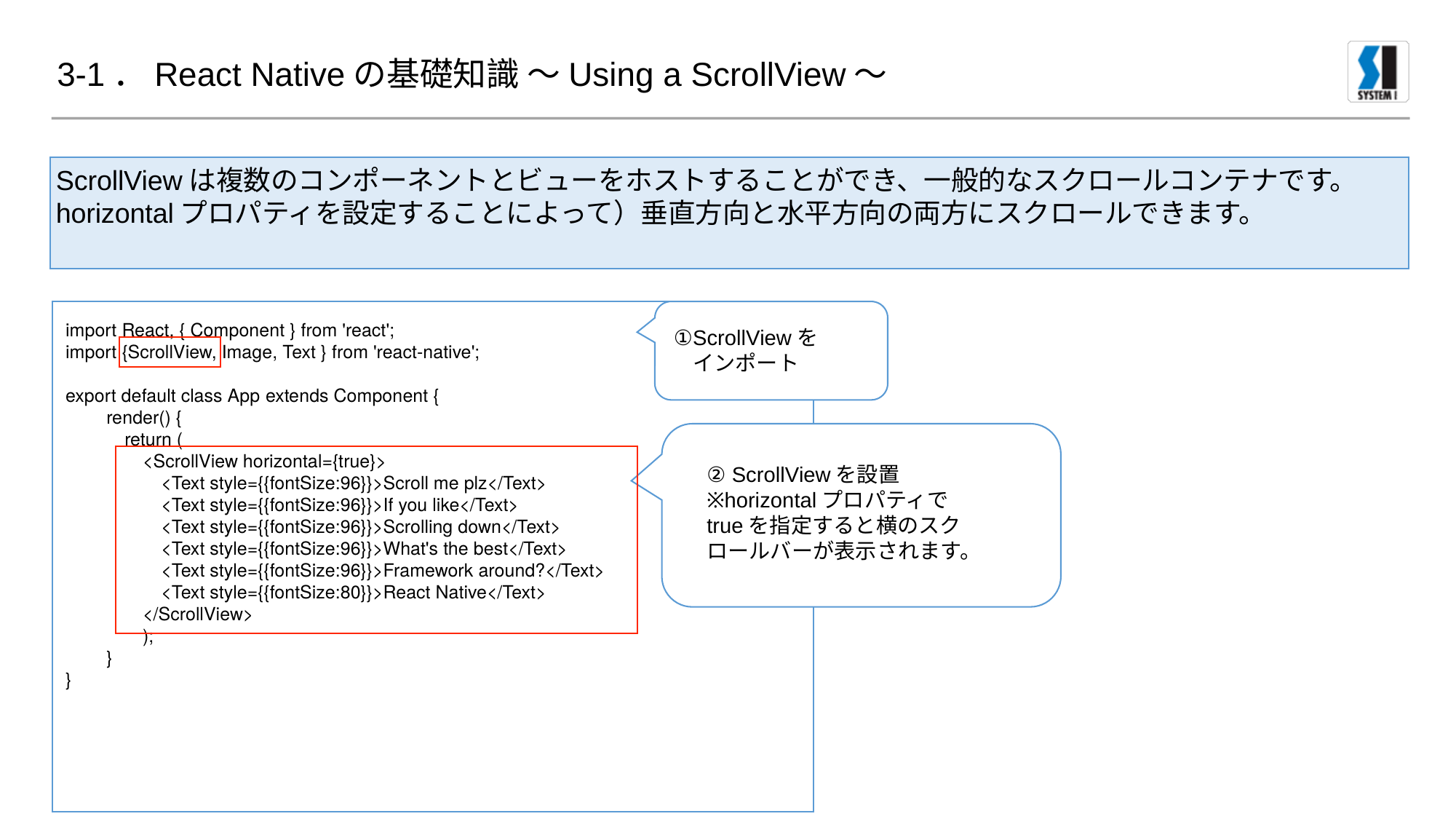

# 3-1．React Nativeの基礎知識 ～Using a ScrollView～
ScrollViewは複数のコンポーネントとビューをホストすることができ、一般的なスクロールコンテナです。
horizontalプロパティを設定することによって）垂直方向と水平方向の両方にスクロールできます。

import React, { Component } from 'react';
import {ScrollView, Image, Text } from 'react-native';
export default class App extends Component {
　　render() {
　　　return (
　　　　<ScrollView horizontal={true}>
　　　　　<Text style={{fontSize:96}}>Scroll me plz</Text>
　　　　　<Text style={{fontSize:96}}>If you like</Text>
　　　　　<Text style={{fontSize:96}}>Scrolling down</Text>
　　　　　<Text style={{fontSize:96}}>What's the best</Text>
　　　　　<Text style={{fontSize:96}}>Framework around?</Text>
　　　　　<Text style={{fontSize:80}}>React Native</Text>
　　　　</ScrollView>
　　　　);
　　}
}

①ScrollViewを
   インポート

② ScrollViewを設置
※horizontalプロパティで
trueを指定すると横のスク
ロールバーが表示されます。